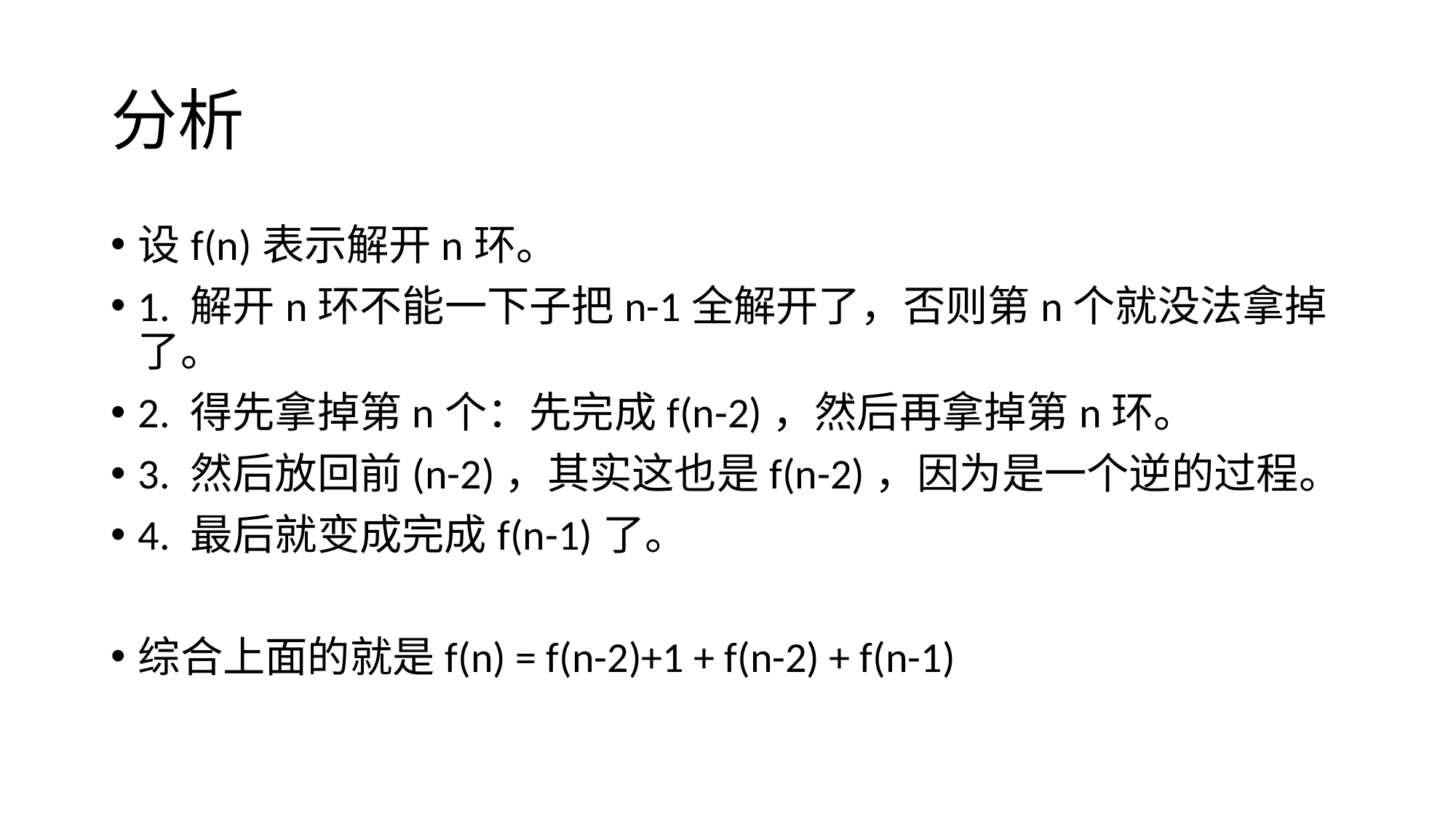

# 分析
设f(n)表示解开n环。
1. 解开n环不能一下子把n-1全解开了，否则第n个就没法拿掉了。
2. 得先拿掉第n个：先完成f(n-2)，然后再拿掉第n环。
3. 然后放回前(n-2)，其实这也是f(n-2)，因为是一个逆的过程。
4. 最后就变成完成f(n-1)了。

综合上面的就是f(n) = f(n-2)+1 + f(n-2) + f(n-1)